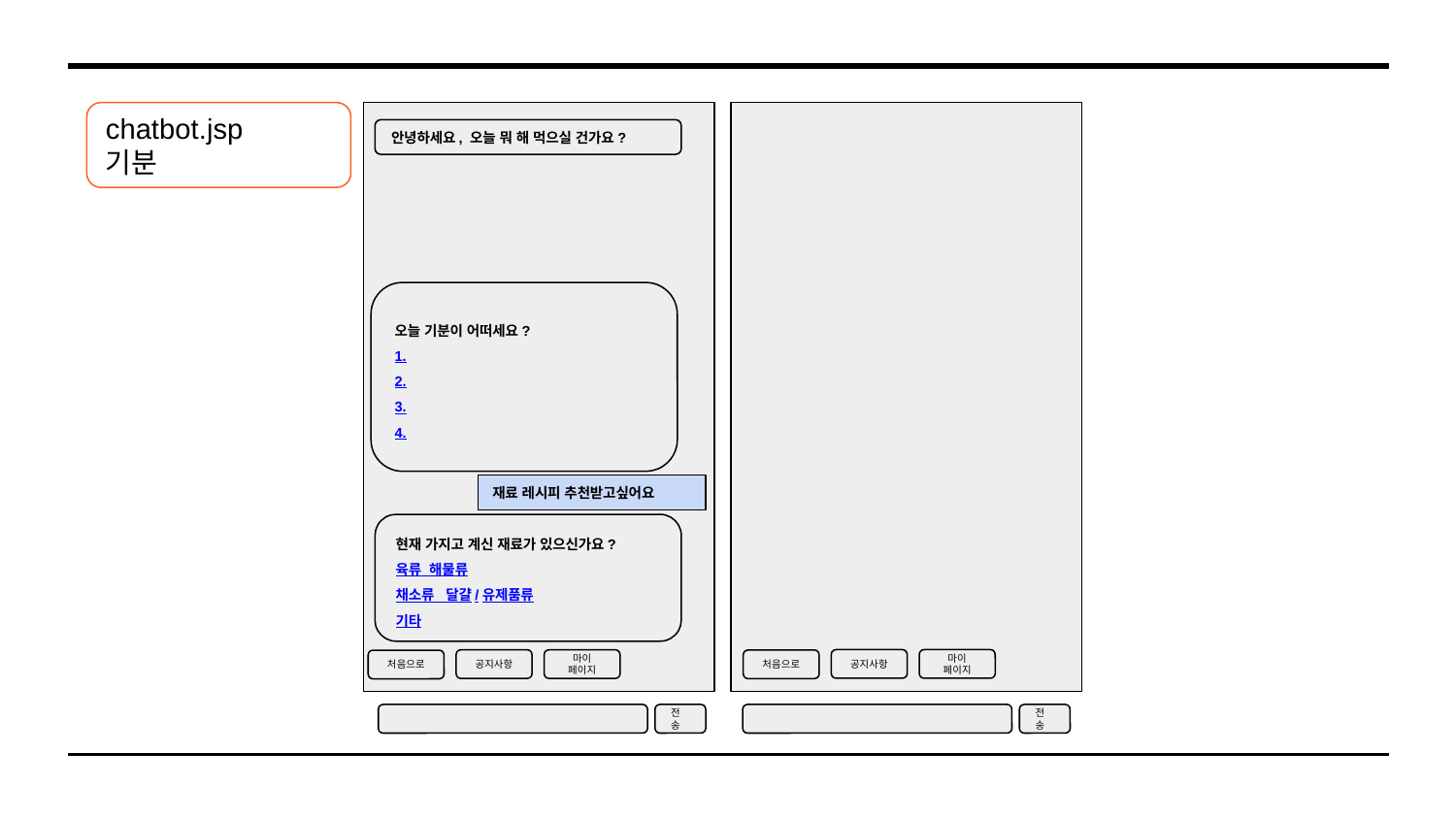

chatbot.jsp
기분

안녕하세요, 오늘 뭐 해 먹으실 건가요?
오늘 기분이 어떠세요?
1.
2.
3.
4.
재료 레시피 추천받고싶어요
현재 가지고 계신 재료가 있으신가요?
육류  해물류
채소류   달걀/유제품류
기타
공지사항
마이
페이지
공지사항
마이
페이지
처음으로
처음으로

전송

전송